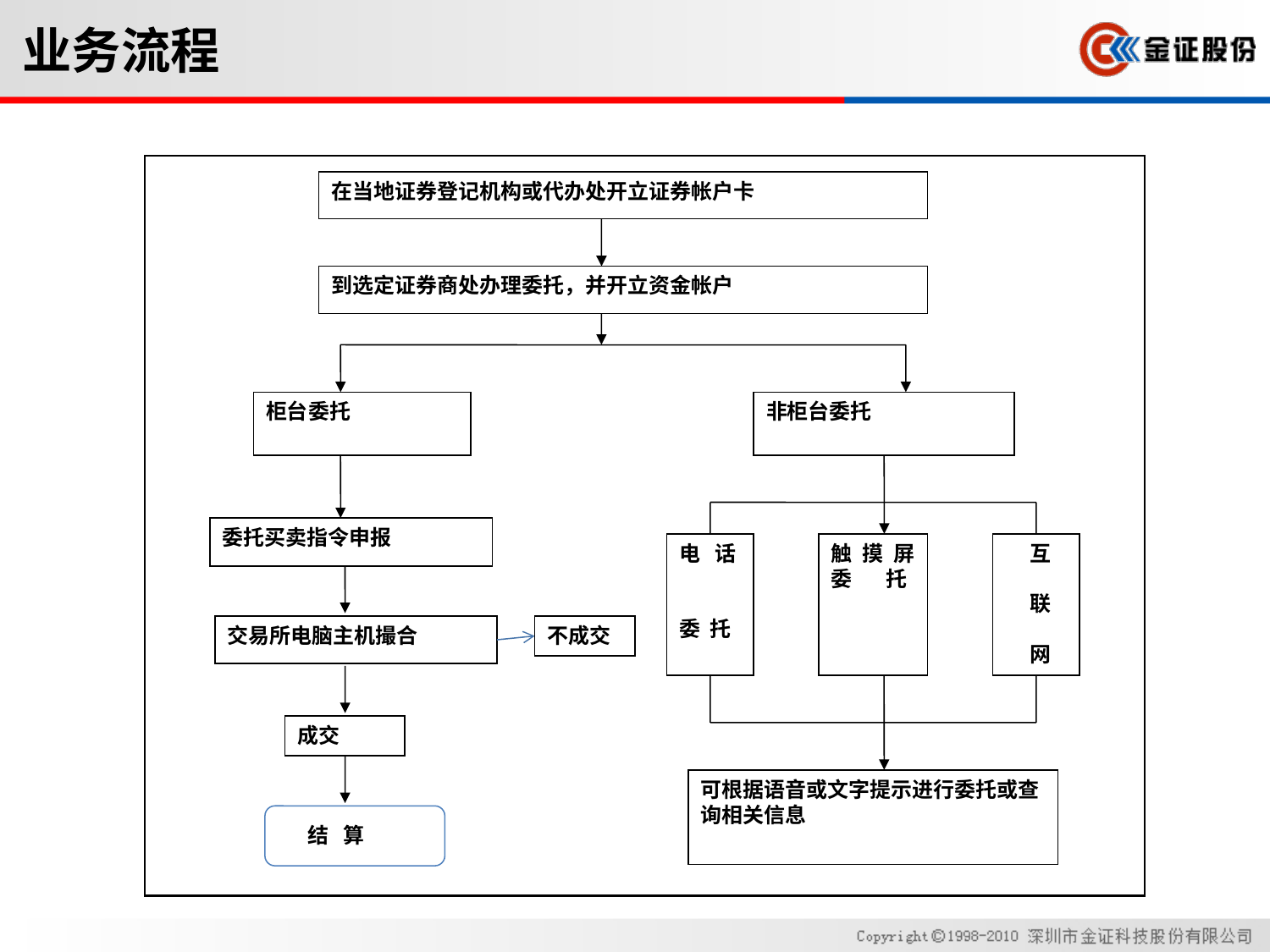

# 业务流程

在当地证券登记机构或代办处开立证券帐户卡

到选定证券商处办理委托，并开立资金帐户

柜台委托
非柜台委托

委托买卖指令申报
电   话

委  托
触  摸  屏委       托
    互

    联

    网

交易所电脑主机撮合

成交

可根据语音或文字提示进行委托或查询相关信息
不成交

结   算